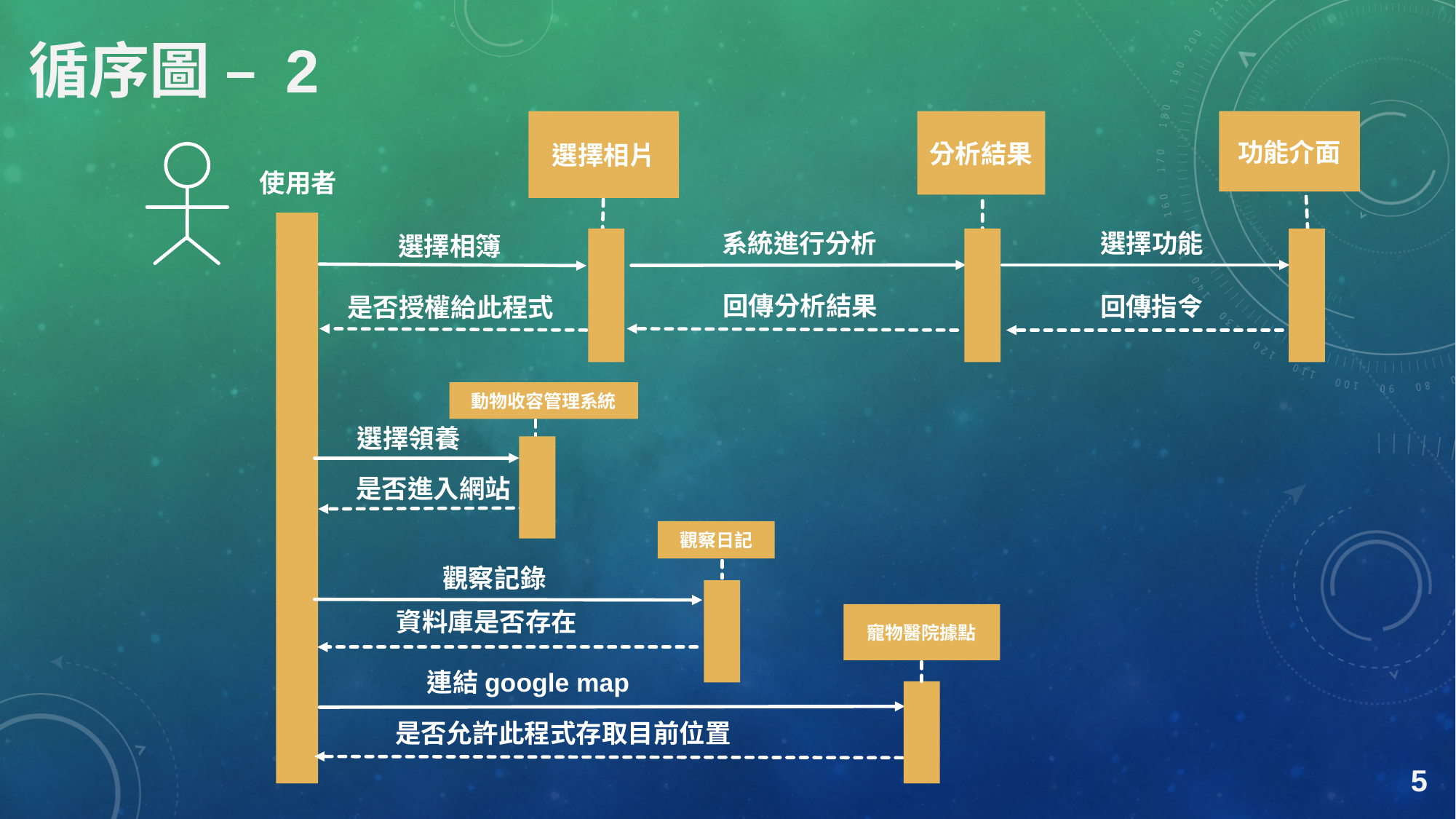

循序圖 – 2
選擇相片
分析結果
功能介面

使用者

選擇功能
系統進行分析
選擇相簿

回傳分析結果
回傳指令
是否授權給此程式
動物收容管理系統
選擇領養

是否進入網站
觀察日記
觀察記錄

資料庫是否存在
寵物醫院據點
連結google map

是否允許此程式存取目前位置
5